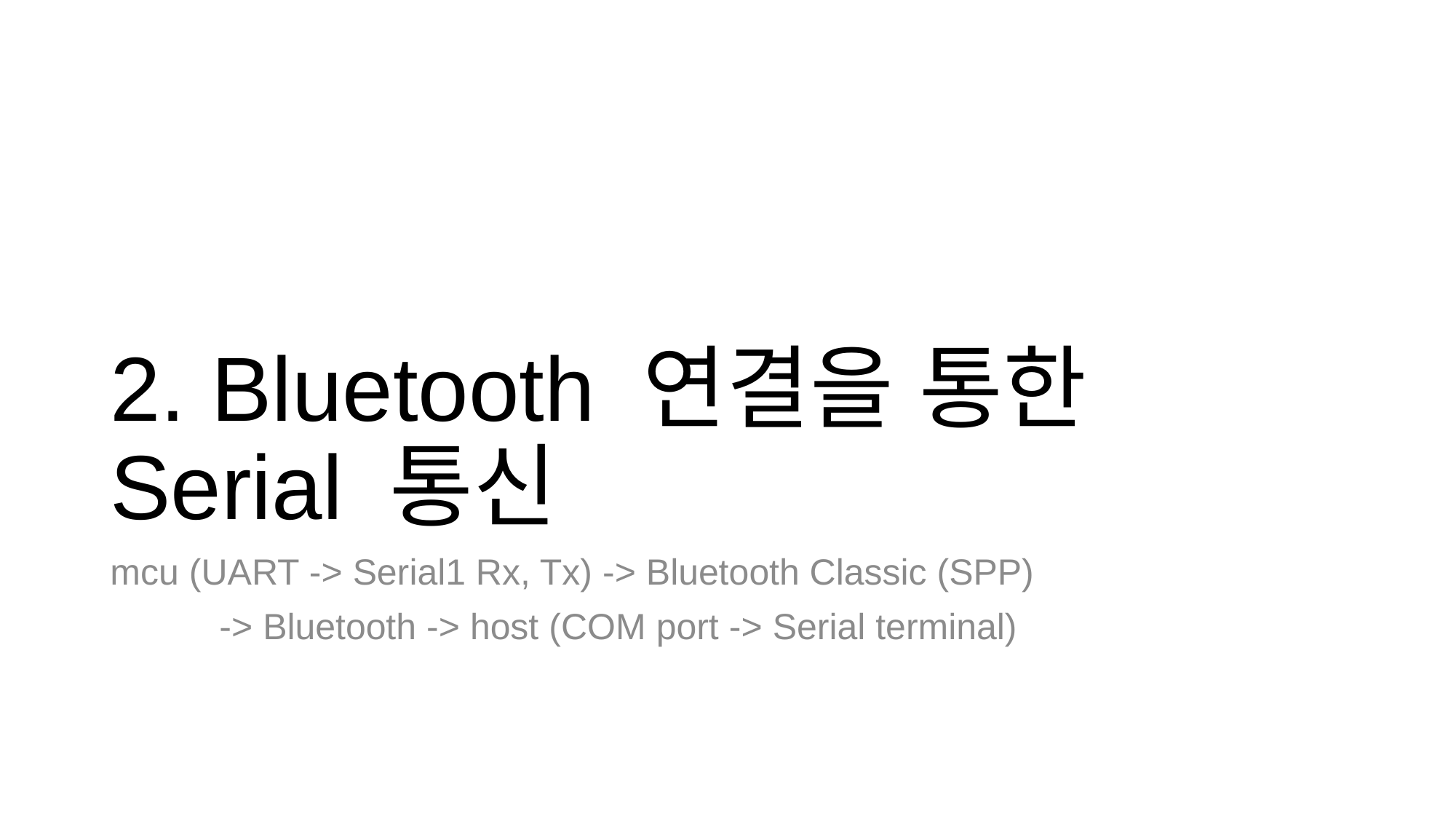

# 2. Bluetooth 연결을 통한 Serial 통신
mcu (UART -> Serial1 Rx, Tx) -> Bluetooth Classic (SPP)
	-> Bluetooth -> host (COM port -> Serial terminal)